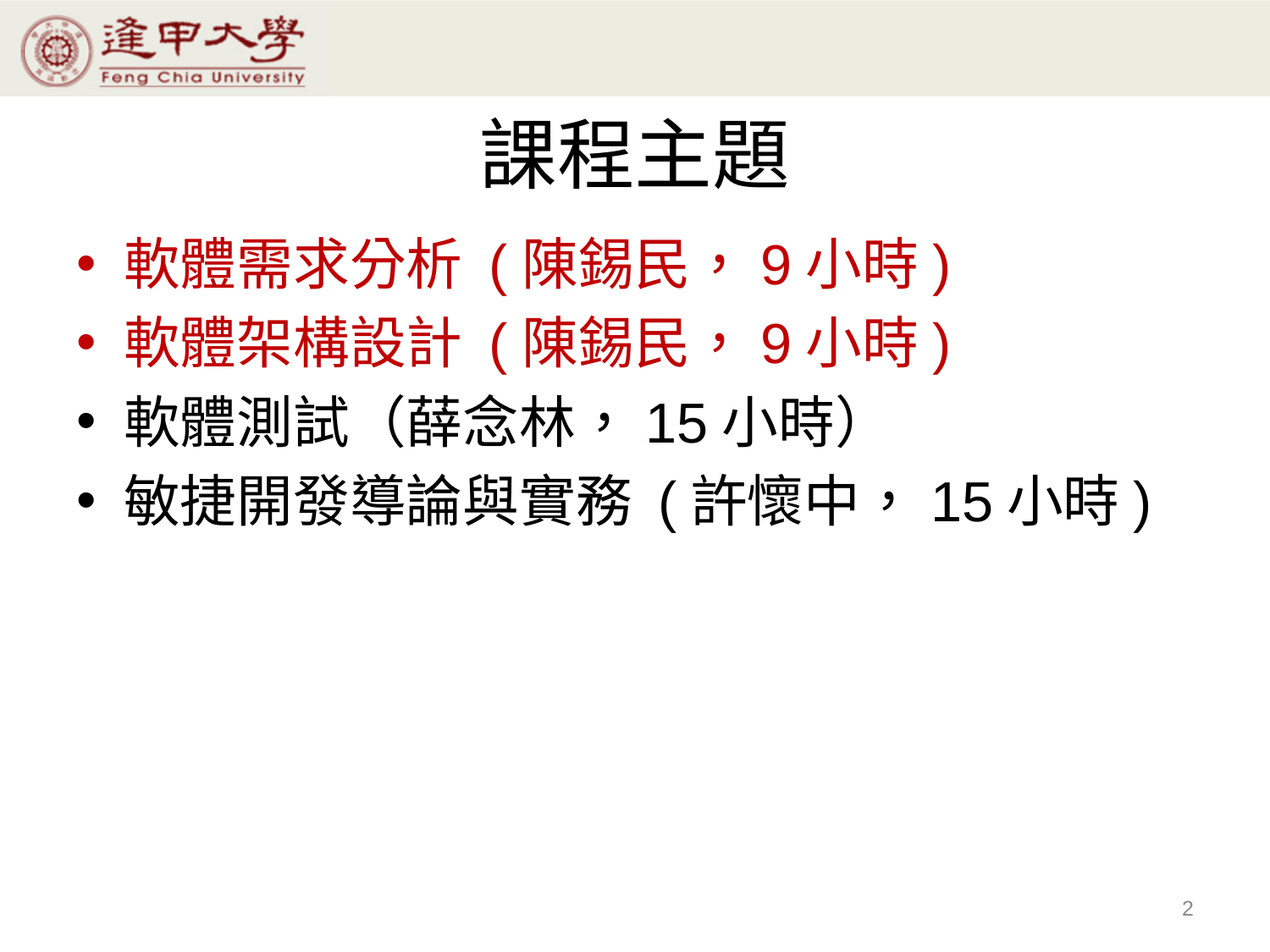

# 課程主題
軟體需求分析 (陳錫民，9小時)
軟體架構設計 (陳錫民，9小時)
軟體測試（薛念林，15小時）
敏捷開發導論與實務 (許懷中，15小時)
2